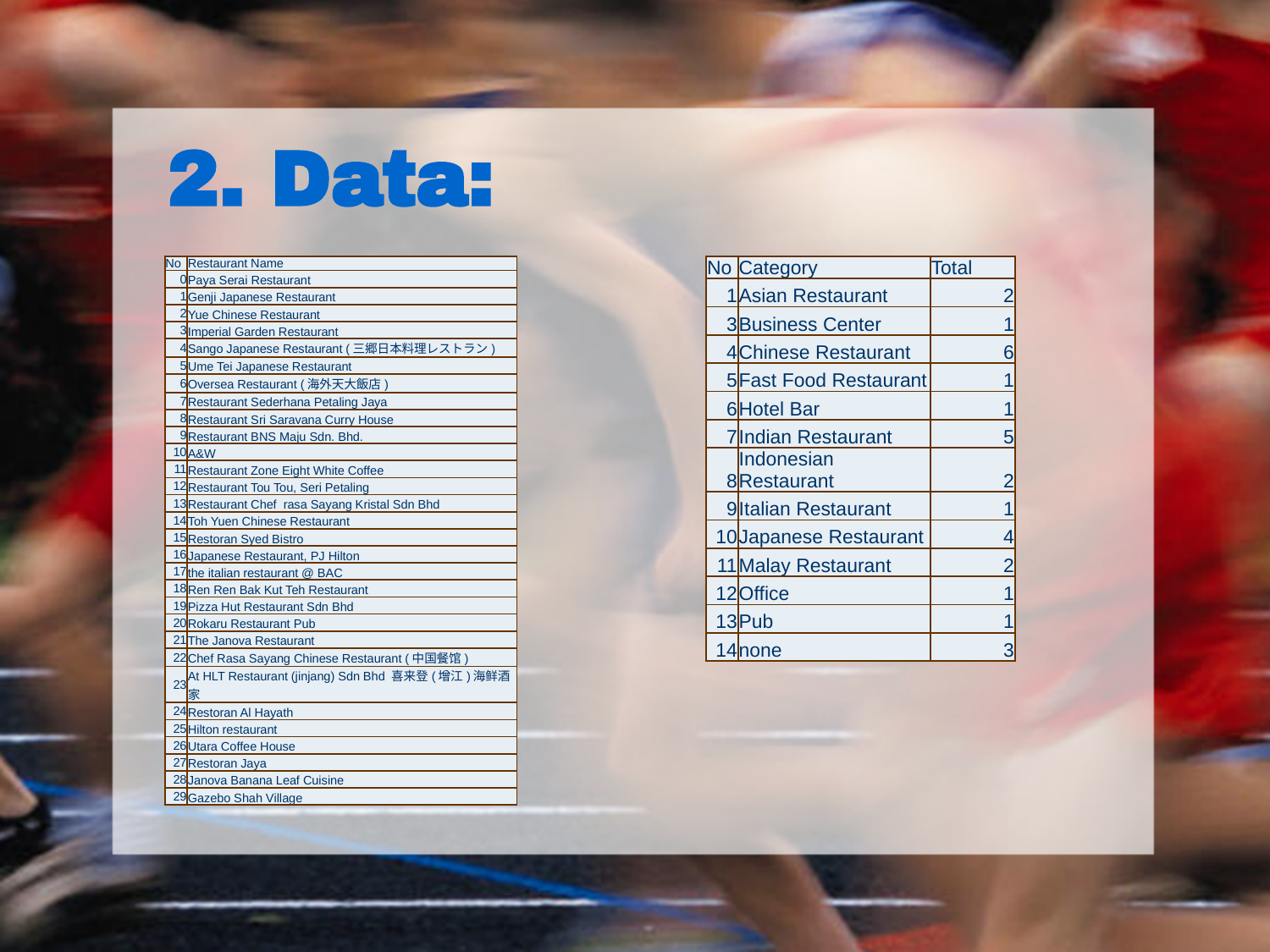

# 2. Data:

| No | Restaurant Name |
| --- | --- |
| 0 | Paya Serai Restaurant |
| 1 | Genji Japanese Restaurant |
| 2 | Yue Chinese Restaurant |
| 3 | Imperial Garden Restaurant |
| 4 | Sango Japanese Restaurant (三郷日本料理レストラン) |
| 5 | Ume Tei Japanese Restaurant |
| 6 | Oversea Restaurant (海外天大飯店) |
| 7 | Restaurant Sederhana Petaling Jaya |
| 8 | Restaurant Sri Saravana Curry House |
| 9 | Restaurant BNS Maju Sdn. Bhd. |
| 10 | A&W |
| 11 | Restaurant Zone Eight White Coffee |
| 12 | Restaurant Tou Tou, Seri Petaling |
| 13 | Restaurant Chef rasa Sayang Kristal Sdn Bhd |
| 14 | Toh Yuen Chinese Restaurant |
| 15 | Restoran Syed Bistro |
| 16 | Japanese Restaurant, PJ Hilton |
| 17 | the italian restaurant @ BAC |
| 18 | Ren Ren Bak Kut Teh Restaurant |
| 19 | Pizza Hut Restaurant Sdn Bhd |
| 20 | Rokaru Restaurant Pub |
| 21 | The Janova Restaurant |
| 22 | Chef Rasa Sayang Chinese Restaurant (中国餐馆) |
| 23 | At HLT Restaurant (jinjang) Sdn Bhd 喜来登(增江)海鲜酒家 |
| 24 | Restoran Al Hayath |
| 25 | Hilton restaurant |
| 26 | Utara Coffee House |
| 27 | Restoran Jaya |
| 28 | Janova Banana Leaf Cuisine |
| 29 | Gazebo Shah Village |
| No | Category | Total |
| --- | --- | --- |
| 1 | Asian Restaurant | 2 |
| 3 | Business Center | 1 |
| 4 | Chinese Restaurant | 6 |
| 5 | Fast Food Restaurant | 1 |
| 6 | Hotel Bar | 1 |
| 7 | Indian Restaurant | 5 |
| 8 | Indonesian Restaurant | 2 |
| 9 | Italian Restaurant | 1 |
| 10 | Japanese Restaurant | 4 |
| 11 | Malay Restaurant | 2 |
| 12 | Office | 1 |
| 13 | Pub | 1 |
| 14 | none | 3 |